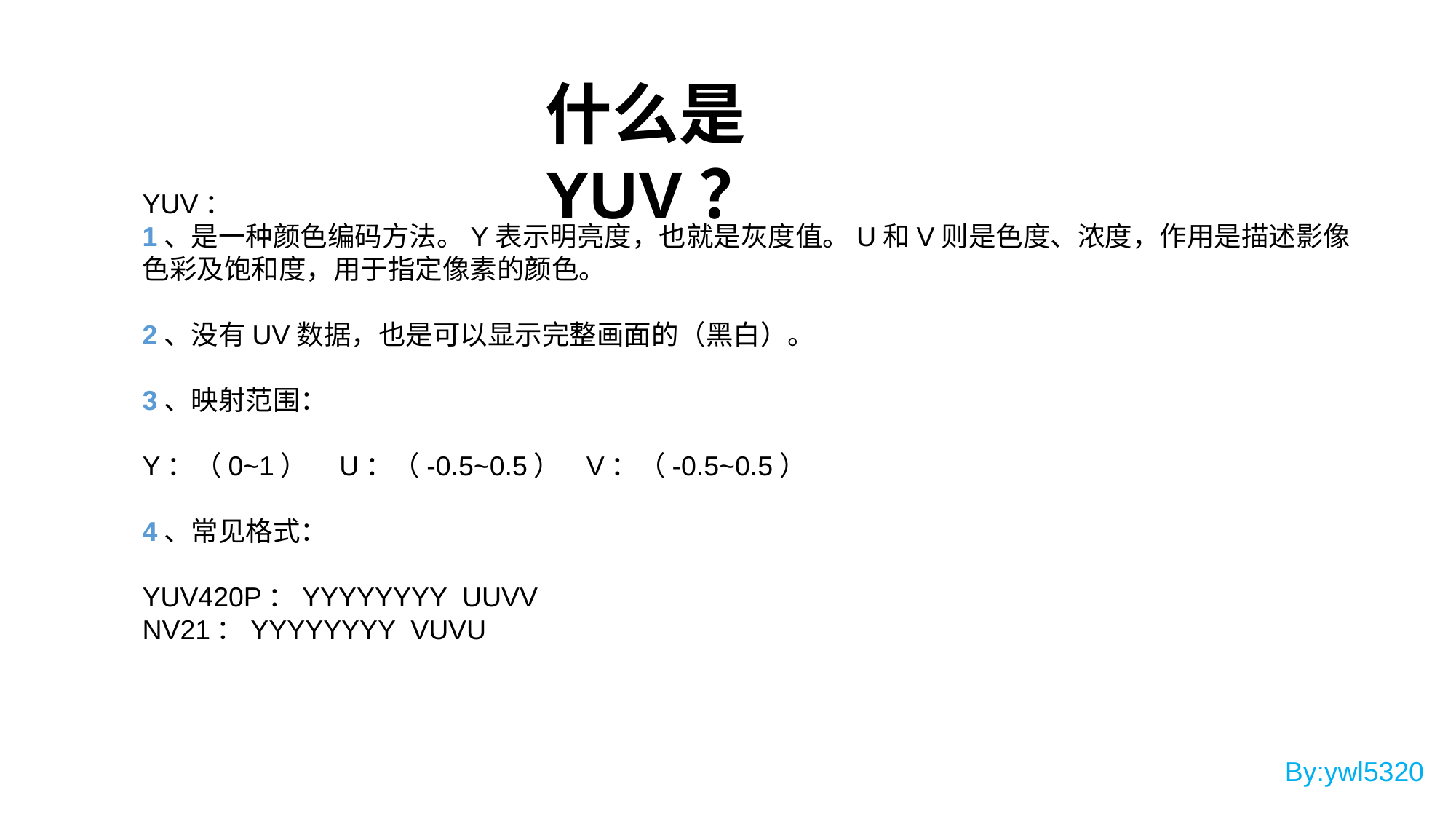

什么是YUV？
YUV：
1、是一种颜色编码方法。Y表示明亮度，也就是灰度值。U和V则是色度、浓度，作用是描述影像
色彩及饱和度，用于指定像素的颜色。

2、没有UV数据，也是可以显示完整画面的（黑白）。

3、映射范围：

Y：（0~1）    U：（-0.5~0.5）   V：（-0.5~0.5）

4、常见格式：

YUV420P：YYYYYYYY  UUVV
NV21：YYYYYYYY  VUVU

By:ywl5320